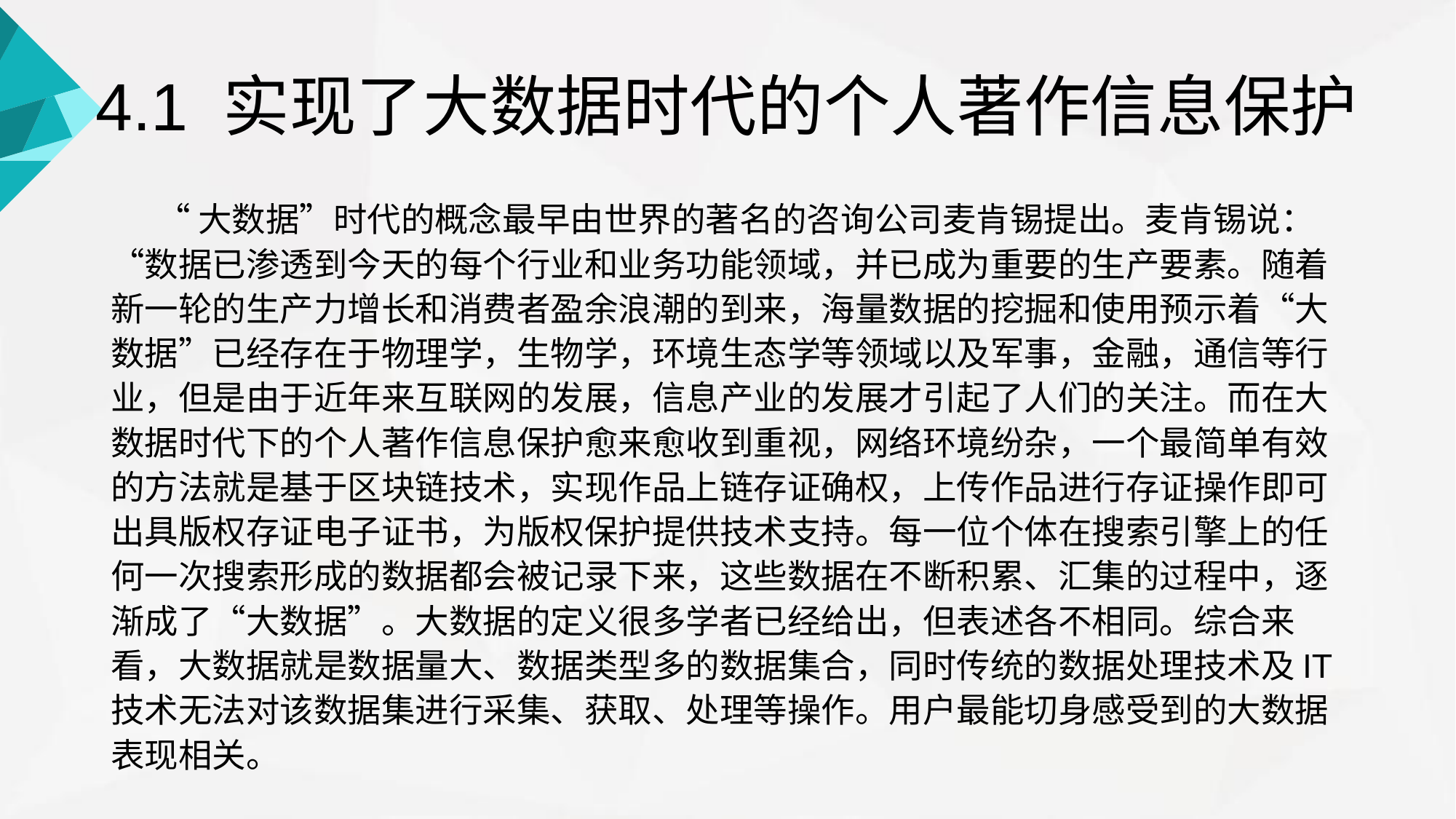

# 4.1 实现了大数据时代的个人著作信息保护
      “大数据”时代的概念最早由世界的著名的咨询公司麦肯锡提出。麦肯锡说：“数据已渗透到今天的每个行业和业务功能领域，并已成为重要的生产要素。随着新一轮的生产力增长和消费者盈余浪潮的到来，海量数据的挖掘和使用预示着“大数据”已经存在于物理学，生物学，环境生态学等领域以及军事，金融，通信等行业，但是由于近年来互联网的发展，信息产业的发展才引起了人们的关注。而在大数据时代下的个人著作信息保护愈来愈收到重视，网络环境纷杂，一个最简单有效的方法就是基于区块链技术，实现作品上链存证确权，上传作品进行存证操作即可出具版权存证电子证书，为版权保护提供技术支持。每一位个体在搜索引擎上的任何一次搜索形成的数据都会被记录下来，这些数据在不断积累、汇集的过程中，逐渐成了“大数据”。大数据的定义很多学者已经给出，但表述各不相同。综合来看，大数据就是数据量大、数据类型多的数据集合，同时传统的数据处理技术及IT技术无法对该数据集进行采集、获取、处理等操作。用户最能切身感受到的大数据表现相关。